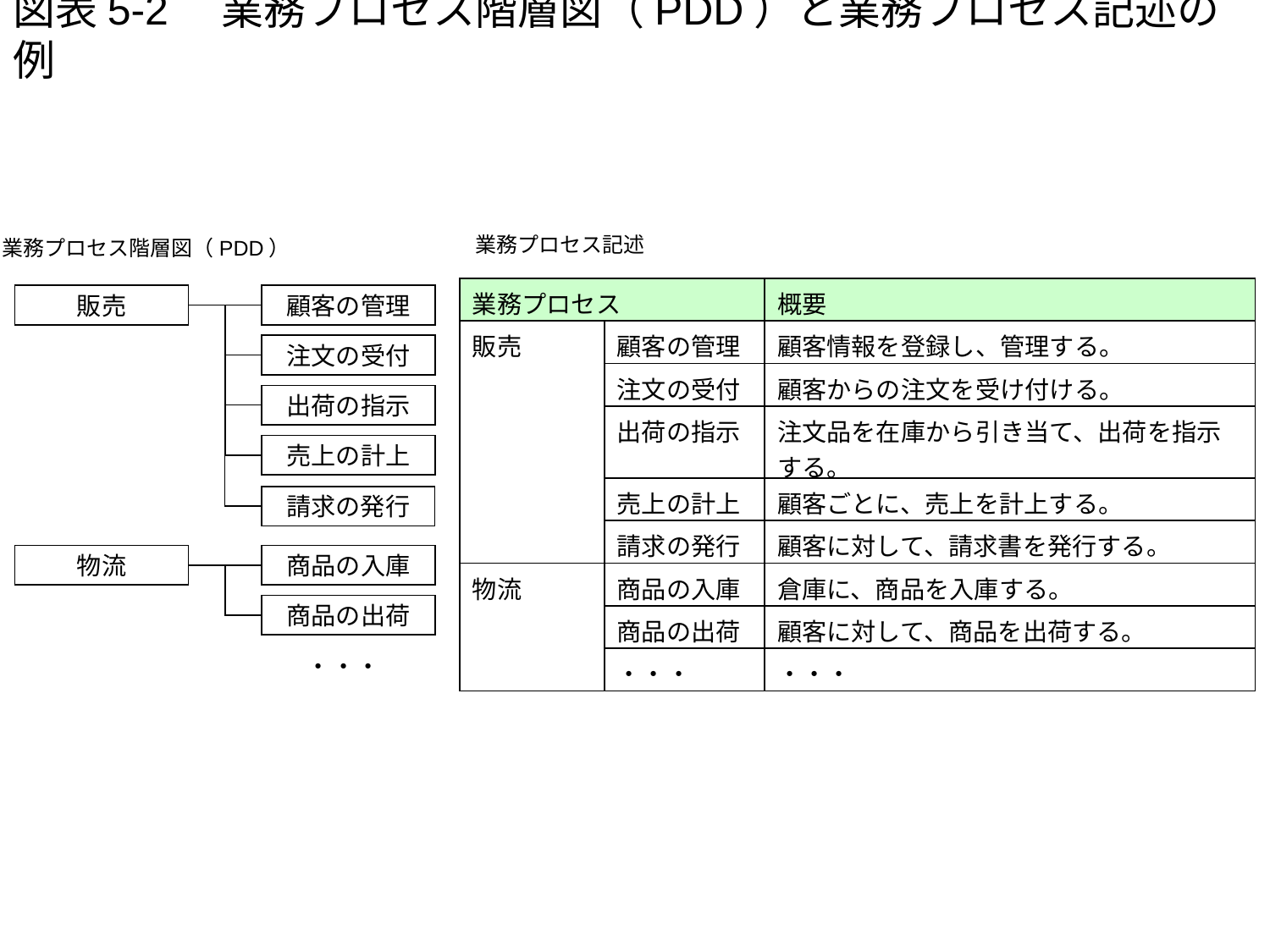

# 図表5-2　業務プロセス階層図（PDD）と業務プロセス記述の例
業務プロセス記述
業務プロセス階層図（PDD）
| 業務プロセス |  | 概要 |
| --- | --- | --- |
| 販売 | 顧客の管理 | 顧客情報を登録し、管理する。 |
|  | 注文の受付 | 顧客からの注文を受け付ける。 |
|  | 出荷の指示 | 注文品を在庫から引き当て、出荷を指示する。 |
|  | 売上の計上 | 顧客ごとに、売上を計上する。 |
|  | 請求の発行 | 顧客に対して、請求書を発行する。 |
| 物流 | 商品の入庫 | 倉庫に、商品を入庫する。 |
|  | 商品の出荷 | 顧客に対して、商品を出荷する。 |
|  | ・・・ | ・・・ |
販売
顧客の管理
注文の受付
出荷の指示
売上の計上
請求の発行
物流
商品の入庫
商品の出荷
・・・